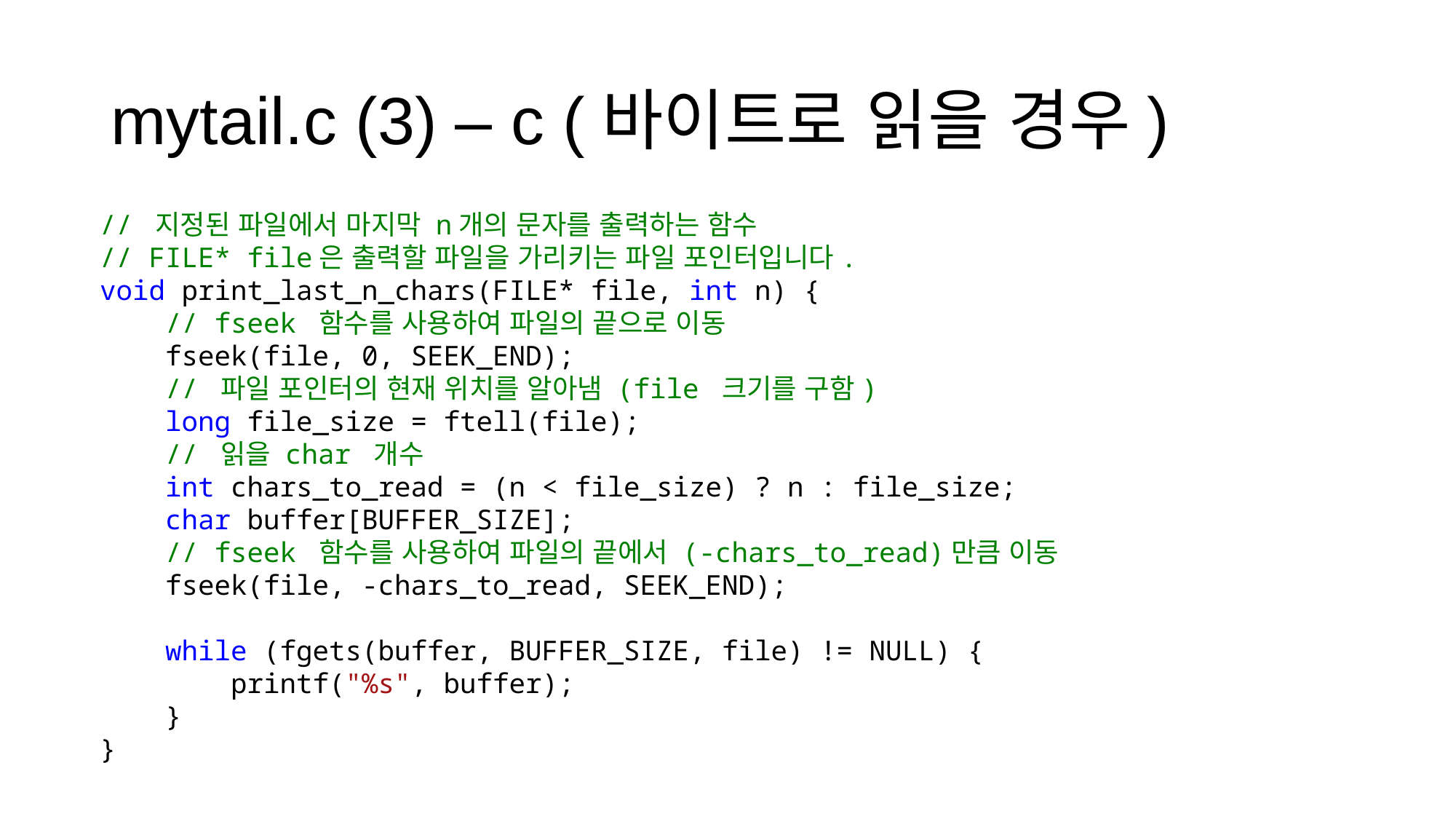

# mytail.c (3) – c (바이트로 읽을 경우)
// 지정된 파일에서 마지막 n개의 문자를 출력하는 함수
// FILE* file은 출력할 파일을 가리키는 파일 포인터입니다.
void print_last_n_chars(FILE* file, int n) {
    // fseek 함수를 사용하여 파일의 끝으로 이동
    fseek(file, 0, SEEK_END);
    // 파일 포인터의 현재 위치를 알아냄 (file 크기를 구함)
    long file_size = ftell(file);
    // 읽을 char 개수
    int chars_to_read = (n < file_size) ? n : file_size;
    char buffer[BUFFER_SIZE];
    // fseek 함수를 사용하여 파일의 끝에서 (-chars_to_read)만큼 이동
    fseek(file, -chars_to_read, SEEK_END);

    while (fgets(buffer, BUFFER_SIZE, file) != NULL) {
        printf("%s", buffer);
    }
}